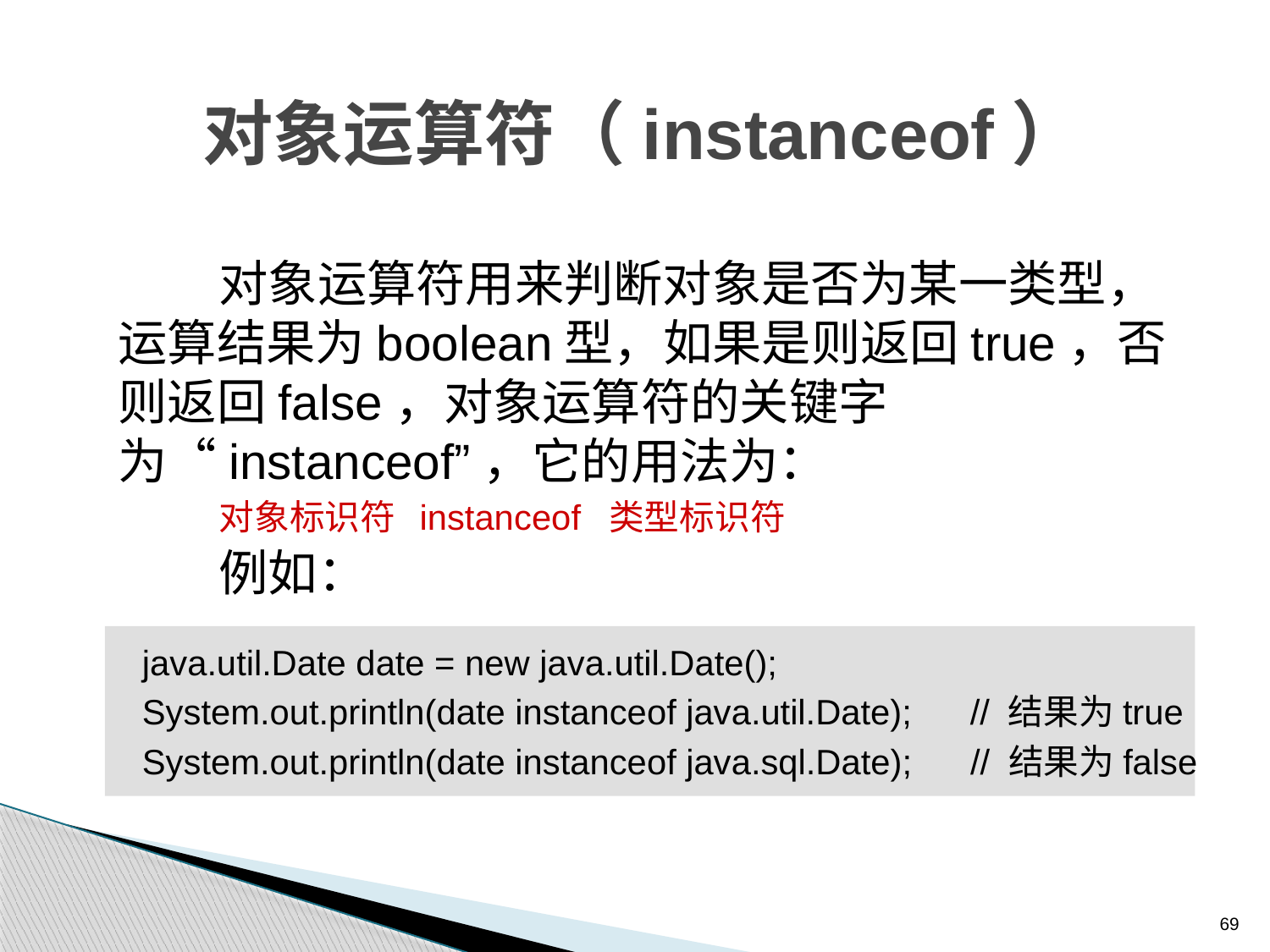

# 对象运算符（instanceof）
对象运算符用来判断对象是否为某一类型，运算结果为boolean型，如果是则返回true，否则返回false，对象运算符的关键字为“instanceof”，它的用法为：
对象标识符  instanceof  类型标识符
例如：

java.util.Date date = new java.util.Date();
System.out.println(date instanceof java.util.Date);      // 结果为true
System.out.println(date instanceof java.sql.Date);      // 结果为false
69